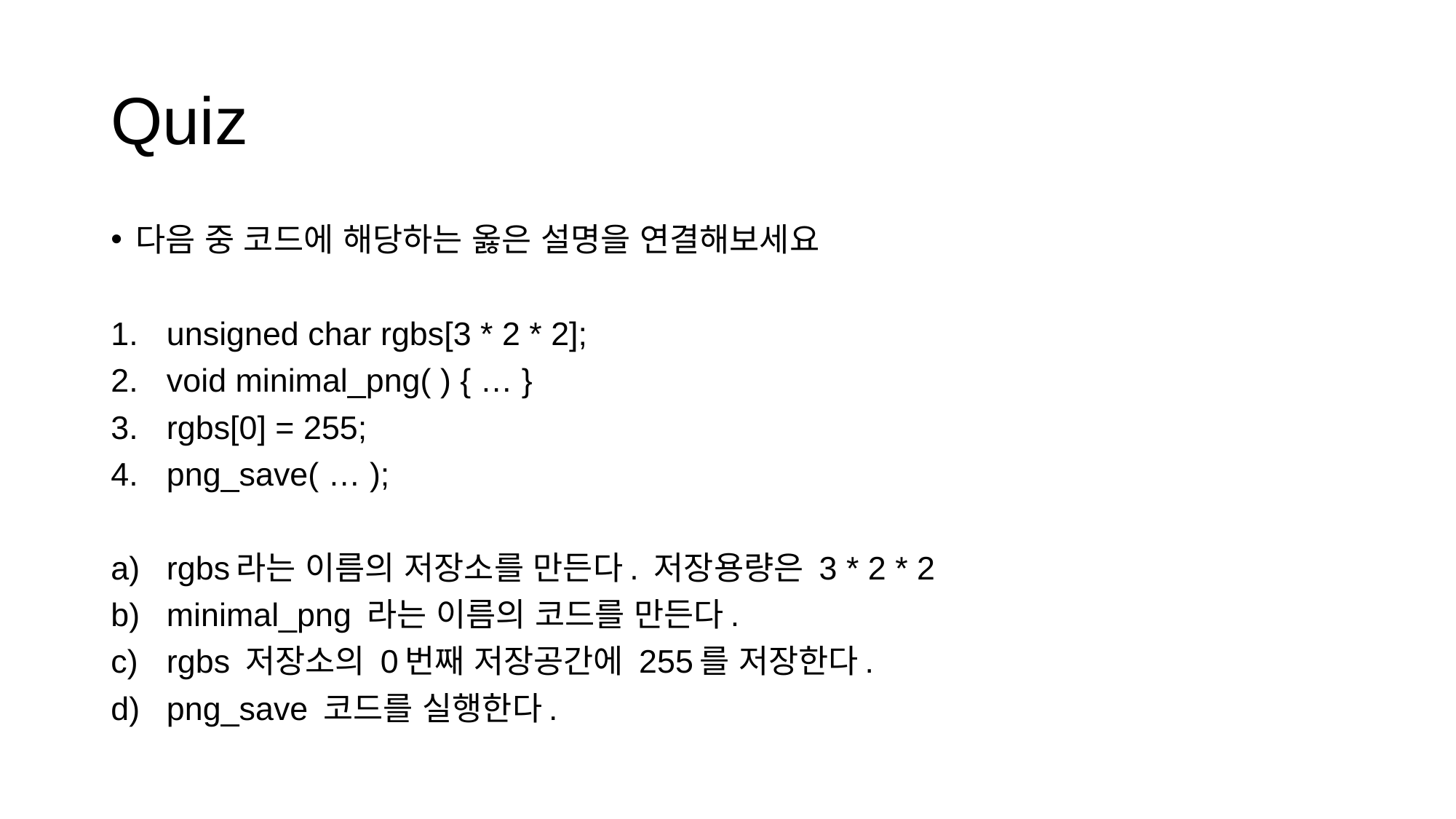

# Quiz
다음 중 코드에 해당하는 옳은 설명을 연결해보세요

unsigned char rgbs[3 * 2 * 2];
void minimal_png( ) { … }
rgbs[0] = 255;
png_save( … );

rgbs라는 이름의 저장소를 만든다. 저장용량은 3 * 2 * 2
minimal_png 라는 이름의 코드를 만든다.
rgbs 저장소의 0번째 저장공간에 255를 저장한다.
png_save 코드를 실행한다.